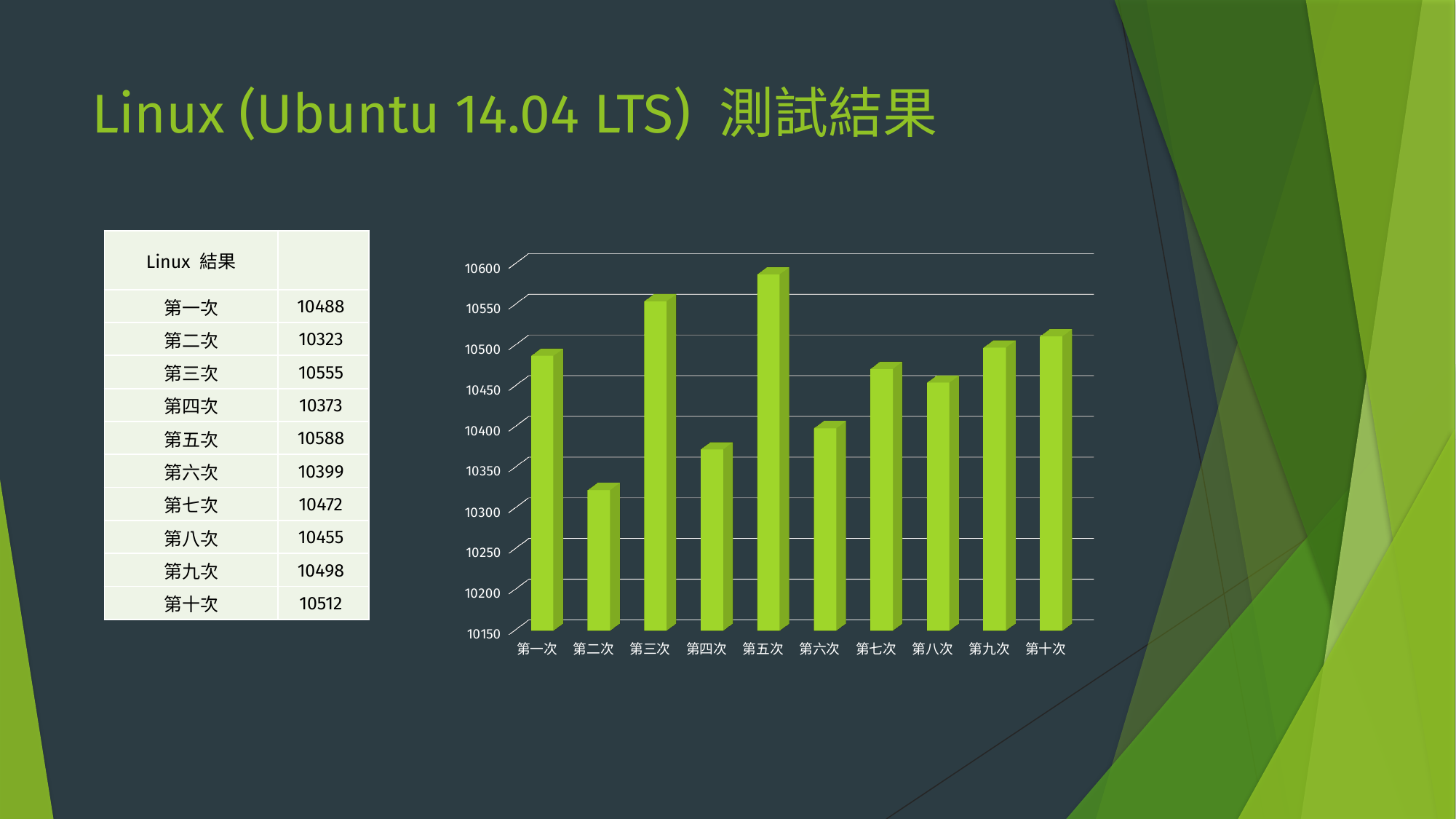

# Linux (Ubuntu 14.04 LTS) 測試結果
| Linux 結果 |  |
| --- | --- |
| 第一次 | 10488 |
| 第二次 | 10323 |
| 第三次 | 10555 |
| 第四次 | 10373 |
| 第五次 | 10588 |
| 第六次 | 10399 |
| 第七次 | 10472 |
| 第八次 | 10455 |
| 第九次 | 10498 |
| 第十次 | 10512 |

[unsupported chart]